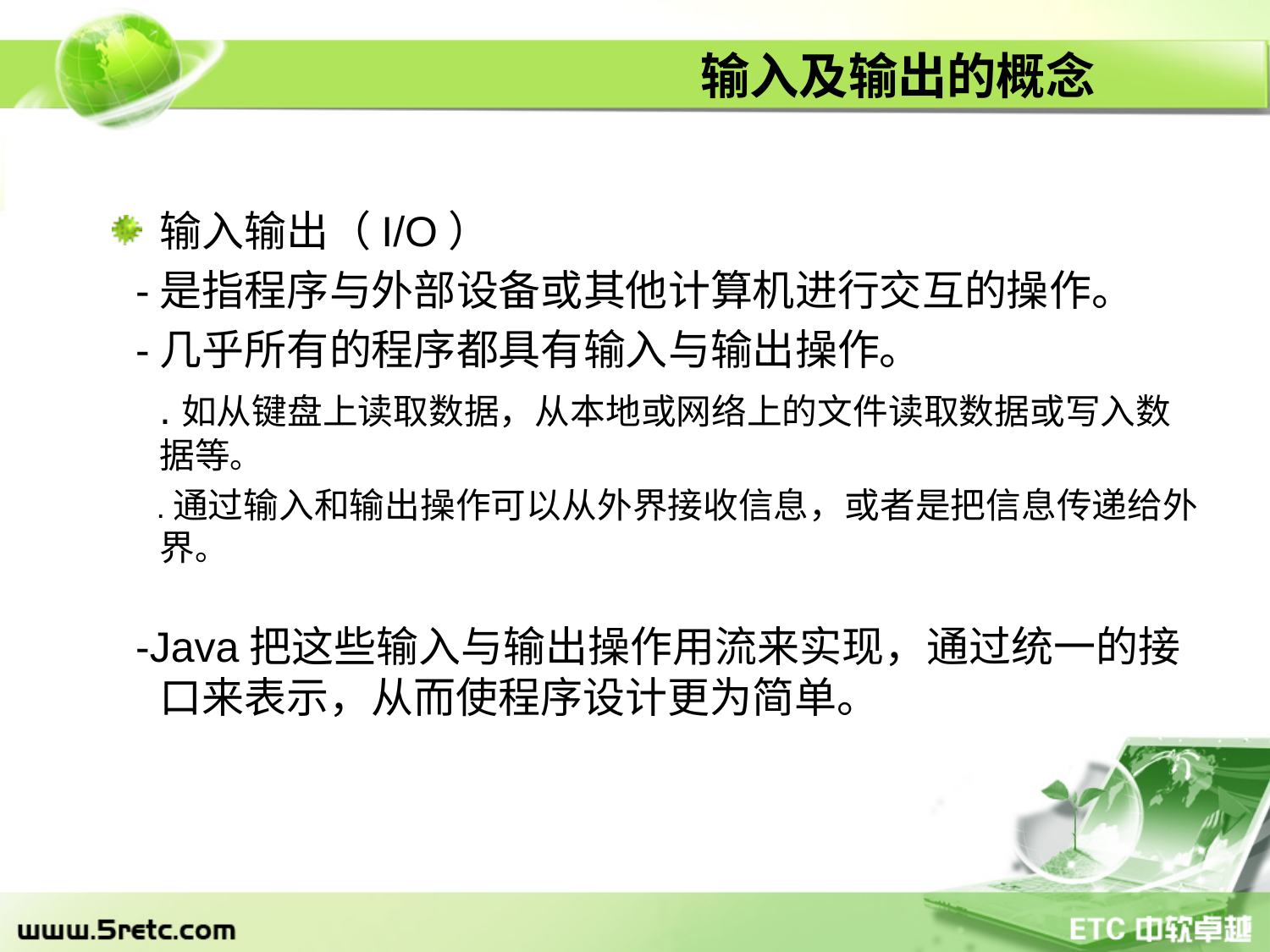

# 输入及输出的概念
输入输出（I/O）
  -是指程序与外部设备或其他计算机进行交互的操作。
  -几乎所有的程序都具有输入与输出操作。
    .如从键盘上读取数据，从本地或网络上的文件读取数据或写入数 据等。
     .通过输入和输出操作可以从外界接收信息，或者是把信息传递给外界。

  -Java把这些输入与输出操作用流来实现，通过统一的接口来表示，从而使程序设计更为简单。